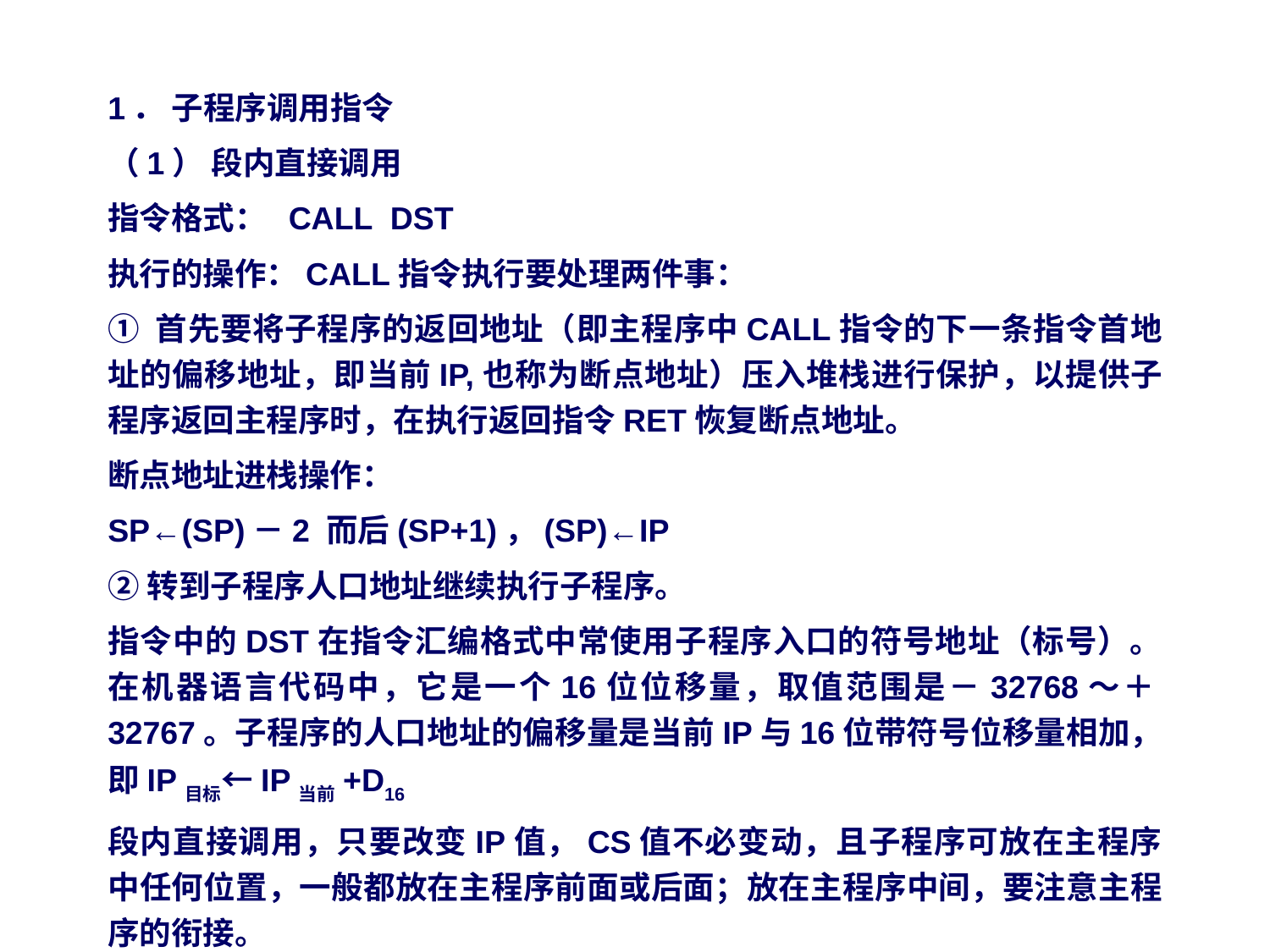

1． 子程序调用指令
（1） 段内直接调用
指令格式：  CALL  DST
执行的操作：CALL指令执行要处理两件事：
① 首先要将子程序的返回地址（即主程序中CALL指令的下一条指令首地址的偏移地址，即当前IP,也称为断点地址）压入堆栈进行保护，以提供子程序返回主程序时，在执行返回指令RET恢复断点地址。
断点地址进栈操作：
SP←(SP)－2 而后(SP+1)，(SP)←IP
②转到子程序人口地址继续执行子程序。
指令中的DST在指令汇编格式中常使用子程序入口的符号地址（标号）。在机器语言代码中，它是一个16位位移量，取值范围是－32768～＋32767。子程序的人口地址的偏移量是当前IP与16位带符号位移量相加，即IP目标←IP当前+D16
段内直接调用，只要改变IP值，CS值不必变动，且子程序可放在主程序中任何位置，一般都放在主程序前面或后面；放在主程序中间，要注意主程序的衔接。